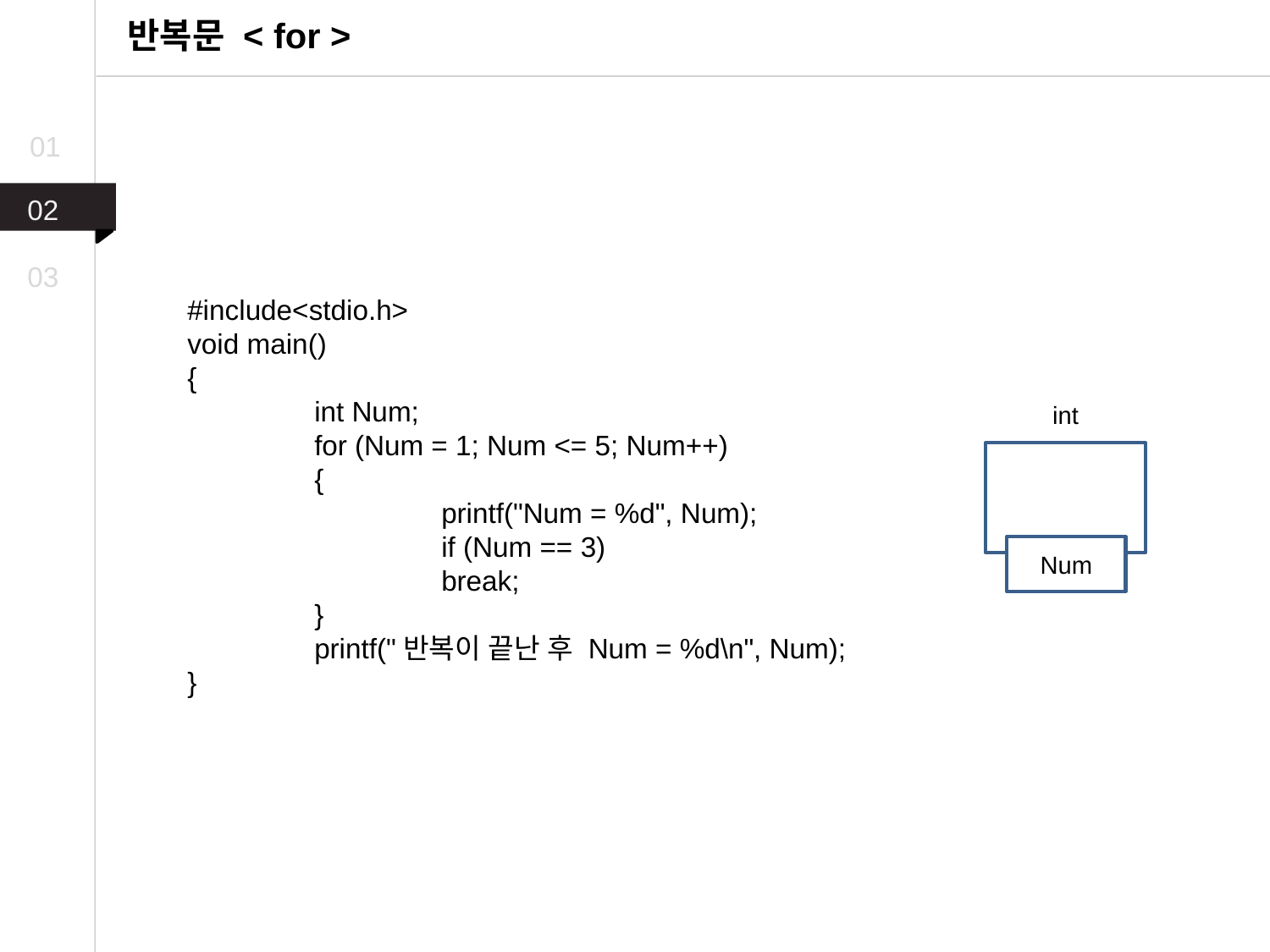

반복문 < for >
01

02

03
#include<stdio.h>
void main()
{
	int Num;
	for (Num = 1; Num <= 5; Num++)
	{
		printf("Num = %d", Num);
		if (Num == 3)
		break;
	}
	printf("반복이 끝난 후 Num = %d\n", Num);
}
int

Num